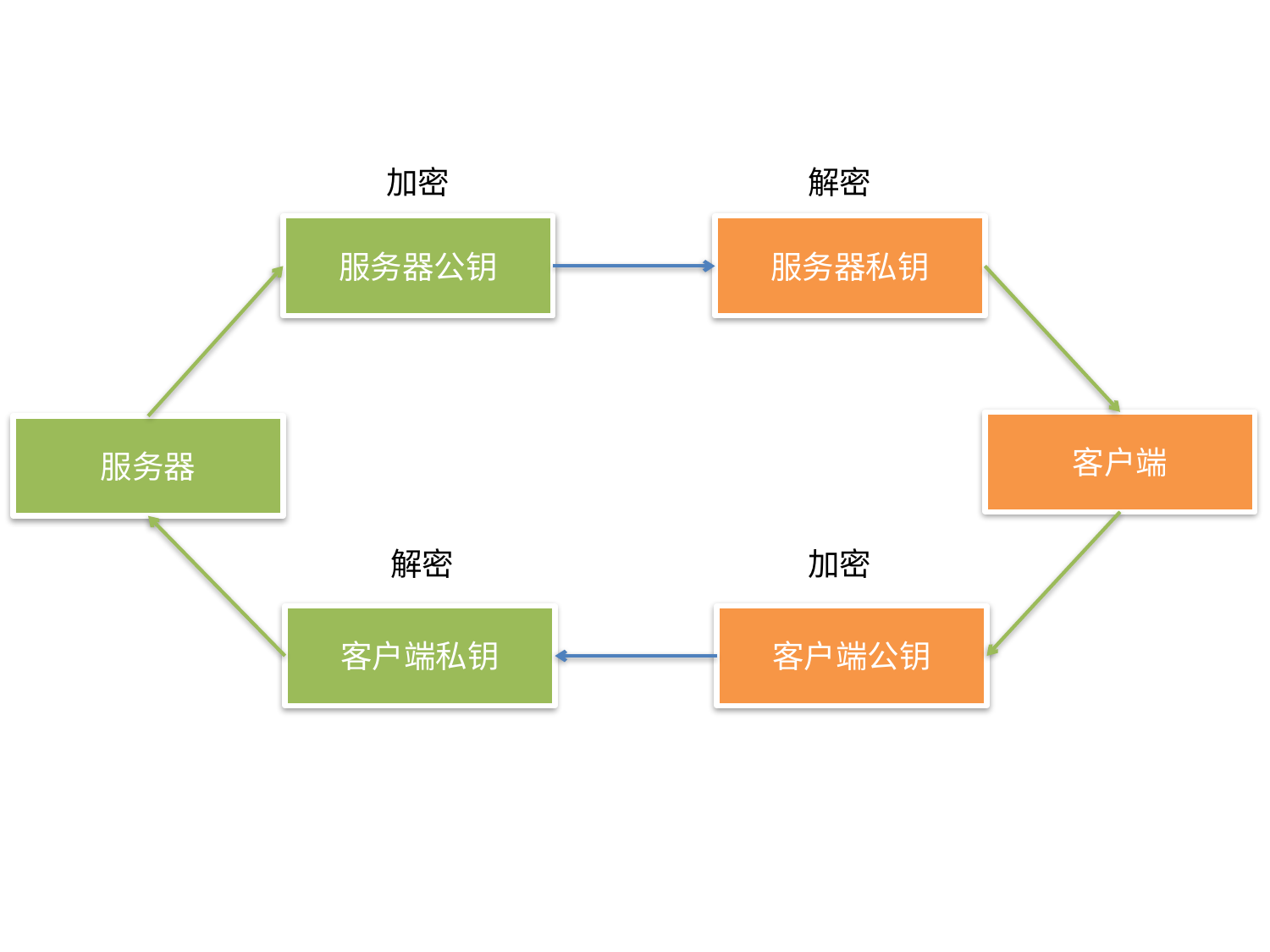

加密
解密
服务器公钥
服务器私钥
客户端
服务器
解密
加密
客户端私钥
客户端公钥